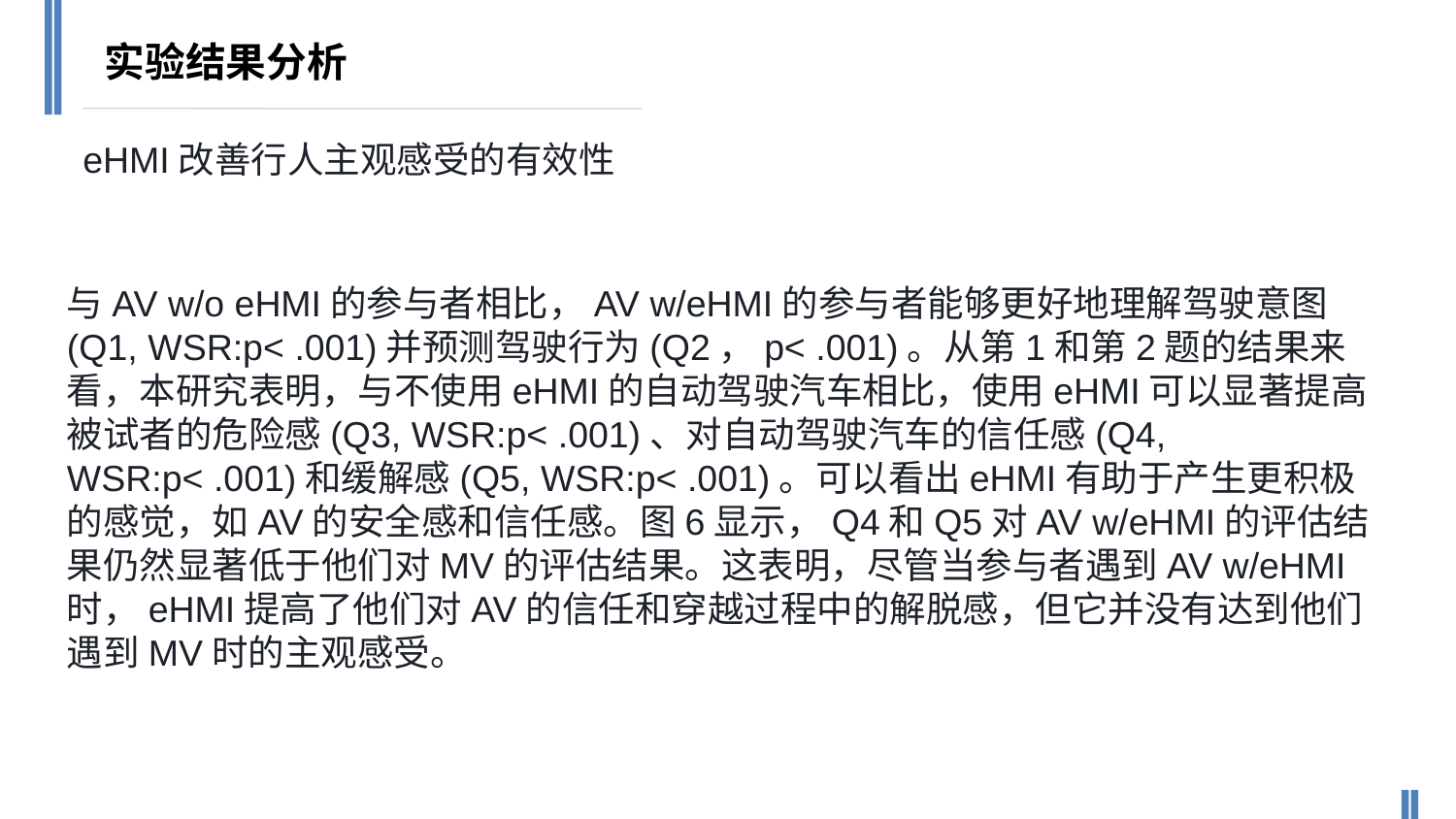

实验结果分析
eHMI改善行人主观感受的有效性
与AV w/o eHMI的参与者相比，AV w/eHMI的参与者能够更好地理解驾驶意图(Q1, WSR:p< .001)并预测驾驶行为(Q2，p< .001)。从第1和第2题的结果来看，本研究表明，与不使用eHMI的自动驾驶汽车相比，使用eHMI可以显著提高被试者的危险感(Q3, WSR:p< .001)、对自动驾驶汽车的信任感(Q4, WSR:p< .001)和缓解感(Q5, WSR:p< .001)。可以看出eHMI有助于产生更积极的感觉，如AV的安全感和信任感。图6显示，Q4和Q5对AV w/eHMI的评估结果仍然显著低于他们对MV的评估结果。这表明，尽管当参与者遇到AV w/eHMI时，eHMI提高了他们对AV的信任和穿越过程中的解脱感，但它并没有达到他们遇到MV时的主观感受。